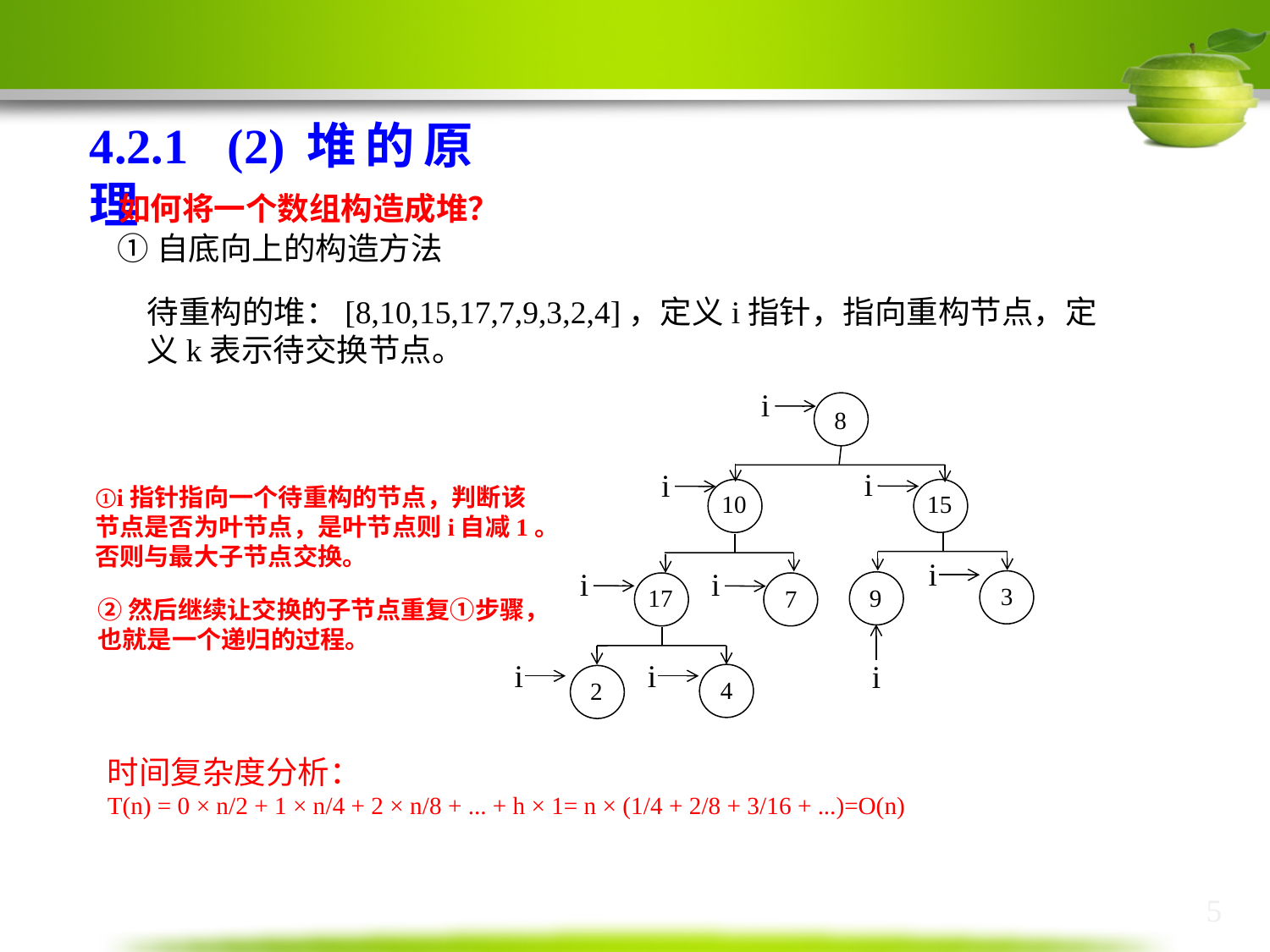

# 1.2 如何实现堆
4.2.1 (2)堆的原理
如何将一个数组构造成堆？
①自底向上的构造方法
待重构的堆：[8,10,15,17,7,9,3,2,4]，定义i指针，指向重构节点，定义k表示待交换节点。
i

8
i
i
①i指针指向一个待重构的节点，判断该
节点是否为叶节点，是叶节点则i自减1。
否则与最大子节点交换。

10

15
i
i
i

3

9

17

7
②然后继续让交换的子节点重复①步骤，
也就是一个递归的过程。
i
i
i

4

2
时间复杂度分析：
T(n) = 0 × n/2 + 1 × n/4 + 2 × n/8 + ... + h × 1= n × (1/4 + 2/8 + 3/16 + ...)=O(n)
5